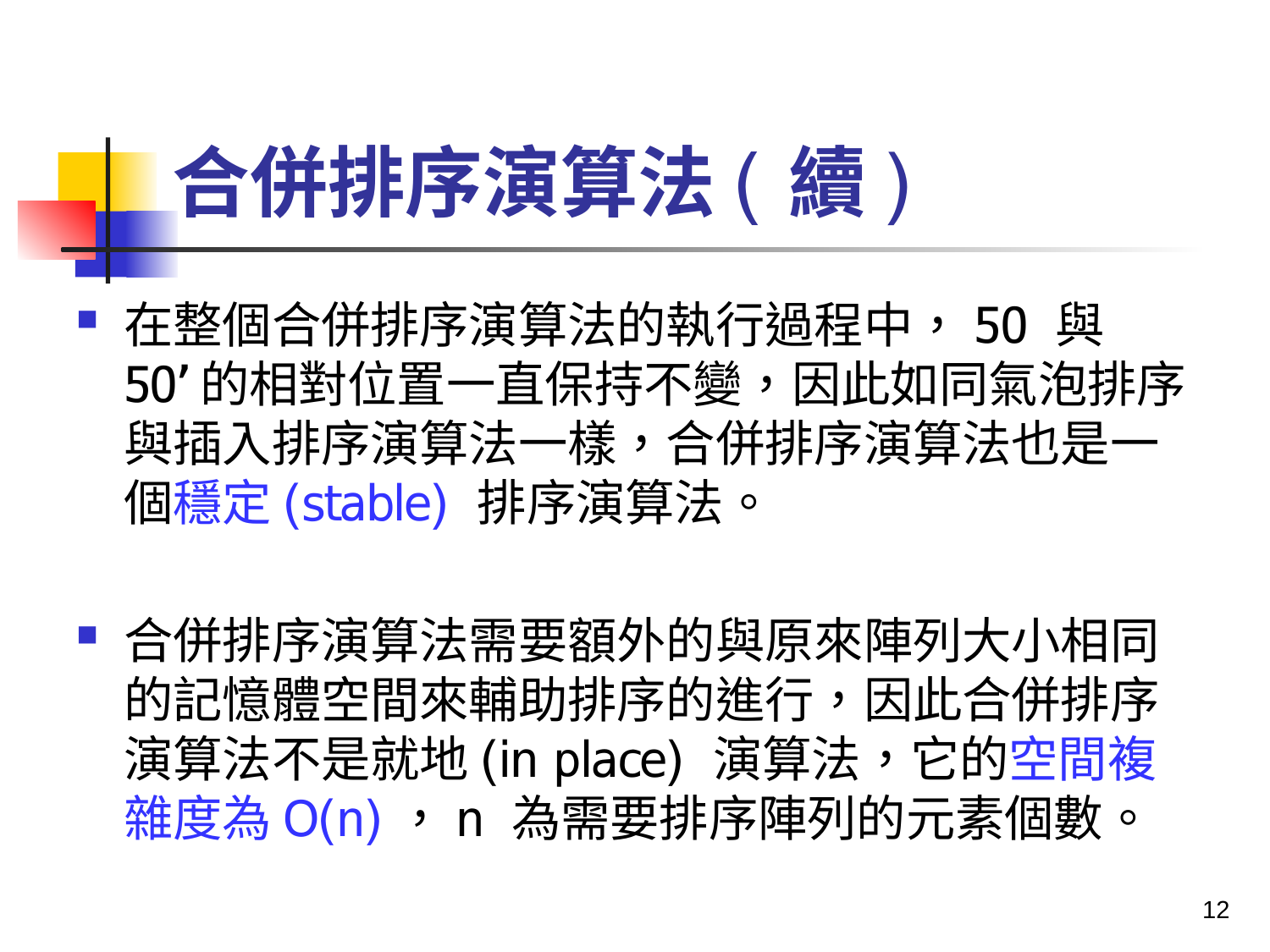

# 合併排序演算法(續)
在整個合併排序演算法的執行過程中，50 與50’的相對位置一直保持不變，因此如同氣泡排序與插入排序演算法一樣，合併排序演算法也是一個穩定(stable) 排序演算法。

合併排序演算法需要額外的與原來陣列大小相同的記憶體空間來輔助排序的進行，因此合併排序演算法不是就地(in place) 演算法，它的空間複雜度為O(n)，n 為需要排序陣列的元素個數。

12